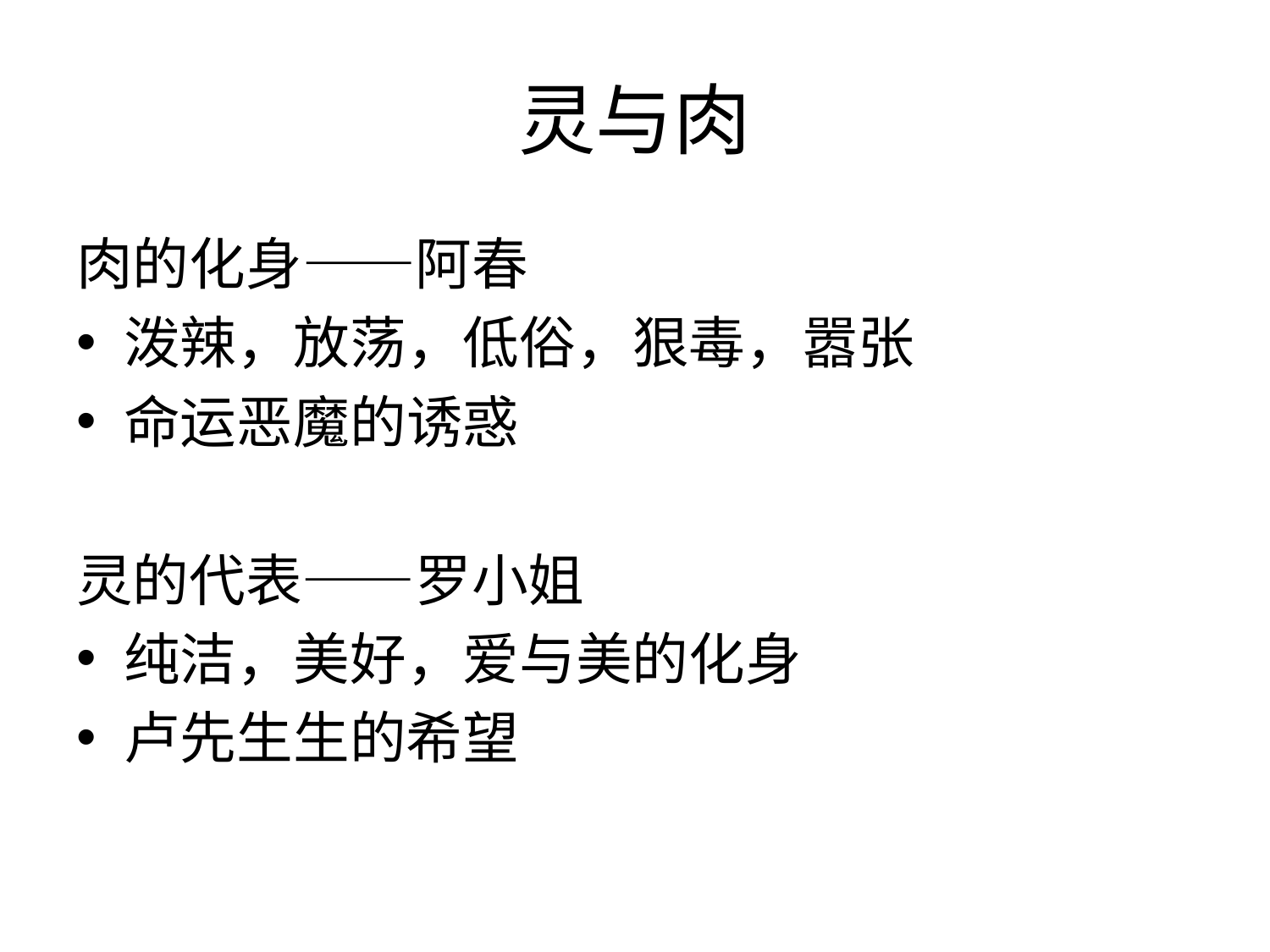

# 灵与肉
肉的化身——阿春
泼辣，放荡，低俗，狠毒，嚣张
命运恶魔的诱惑

灵的代表——罗小姐
纯洁，美好，爱与美的化身
卢先生生的希望